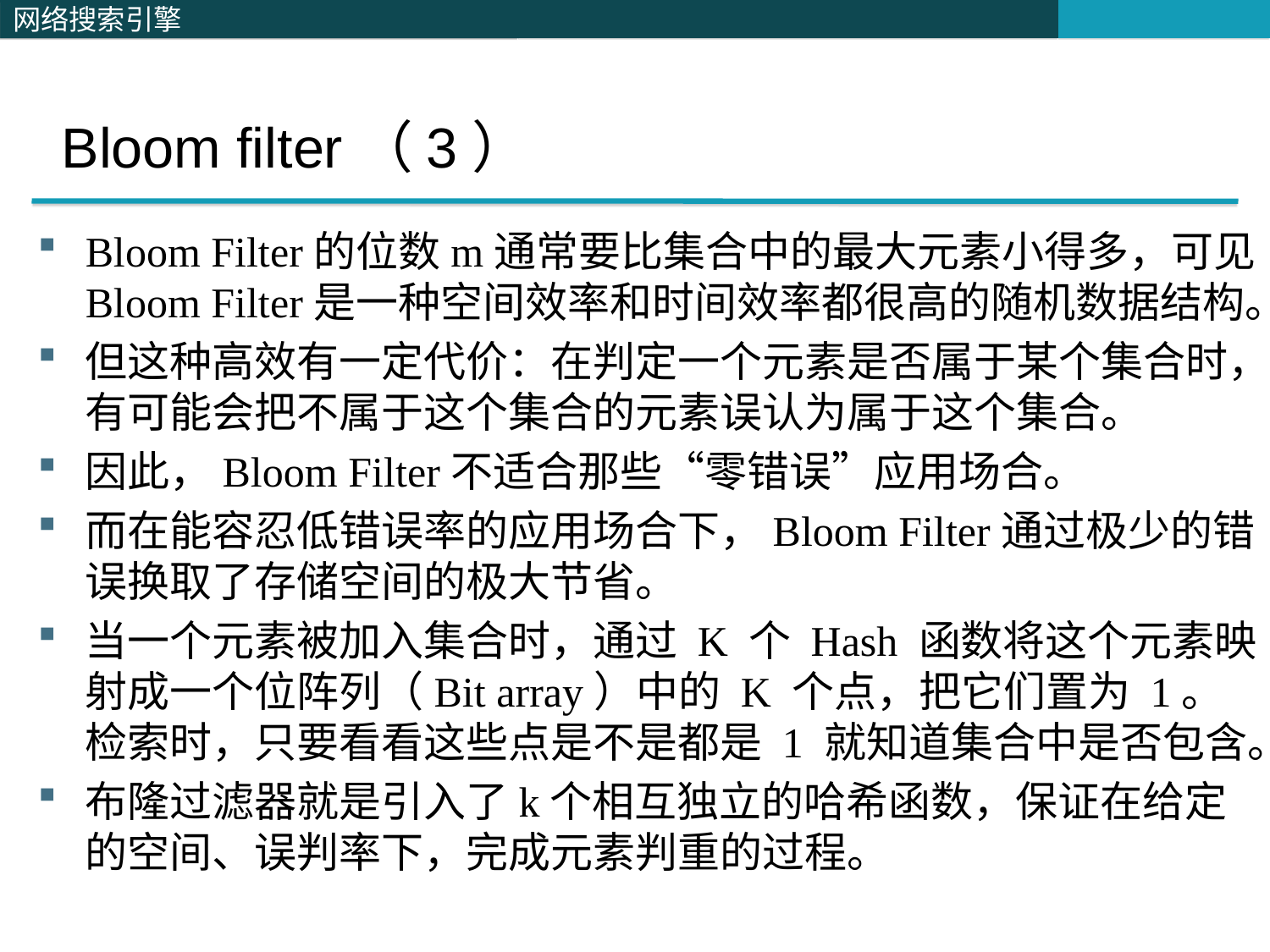

Bloom filter（3）
Bloom Filter的位数m通常要比集合中的最大元素小得多，可见Bloom Filter是一种空间效率和时间效率都很高的随机数据结构。
但这种高效有一定代价：在判定一个元素是否属于某个集合时，有可能会把不属于这个集合的元素误认为属于这个集合。
因此，Bloom Filter不适合那些“零错误”应用场合。
而在能容忍低错误率的应用场合下，Bloom Filter通过极少的错误换取了存储空间的极大节省。
当一个元素被加入集合时，通过 K 个 Hash 函数将这个元素映射成一个位阵列（Bit array）中的 K 个点，把它们置为 1。检索时，只要看看这些点是不是都是 1 就知道集合中是否包含。
布隆过滤器就是引入了k个相互独立的哈希函数，保证在给定的空间、误判率下，完成元素判重的过程。

32